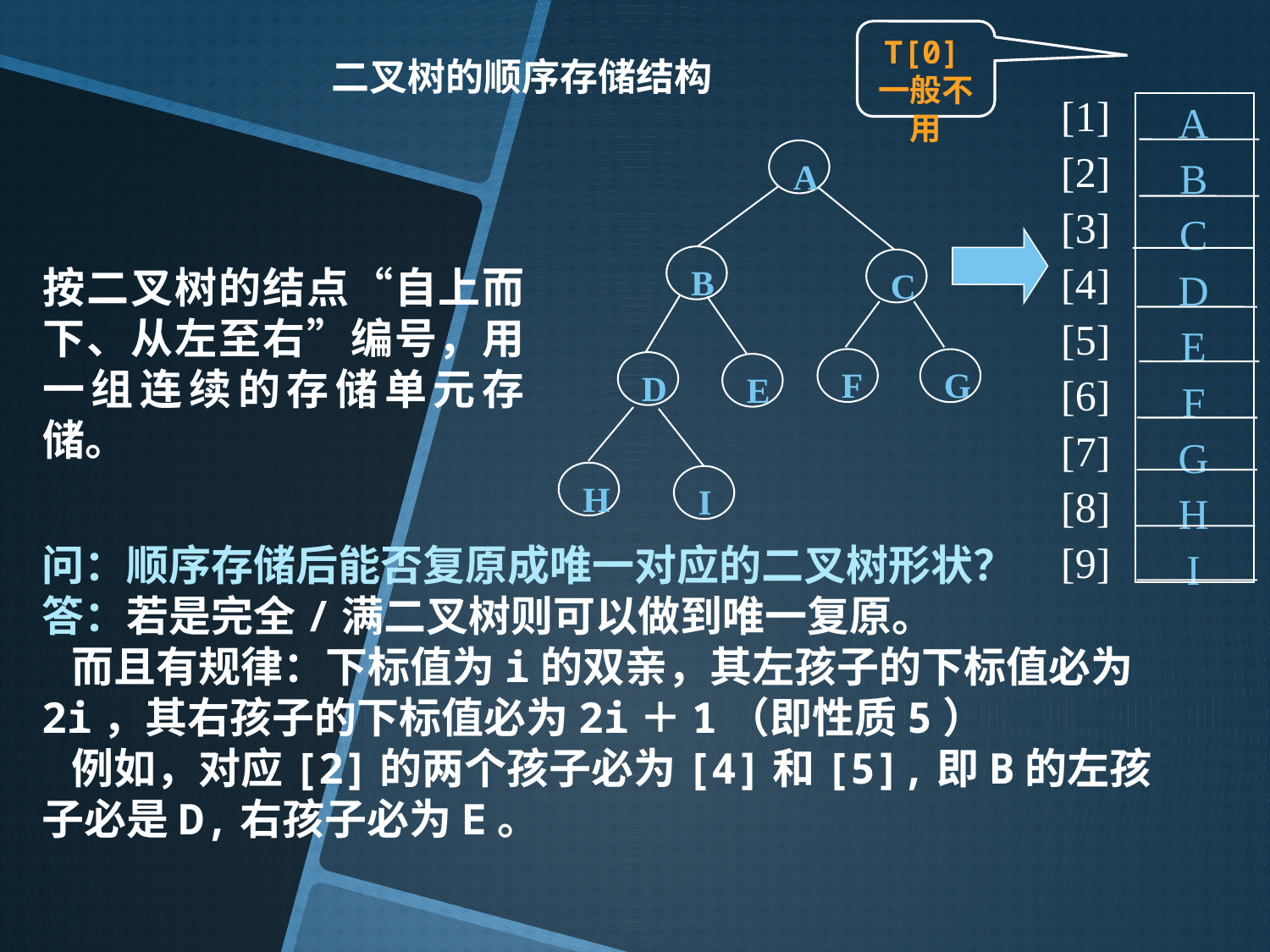

T[0]一般不用
# 二叉树的顺序存储结构
[1]
[2]
[3]
[4]
[5]
[6]
[7]
[8]
[9]

A
B
C
D
E
F
G
H
I

A

B

C

F

G

D

E

H

I

按二叉树的结点“自上而下、从左至右”编号，用一组连续的存储单元存储。
问：顺序存储后能否复原成唯一对应的二叉树形状？
答：若是完全/满二叉树则可以做到唯一复原。
  而且有规律：下标值为i的双亲，其左孩子的下标值必为2i，其右孩子的下标值必为2i＋1（即性质5）
  例如，对应[2]的两个孩子必为[4]和[5],即B的左孩子必是D,右孩子必为E。